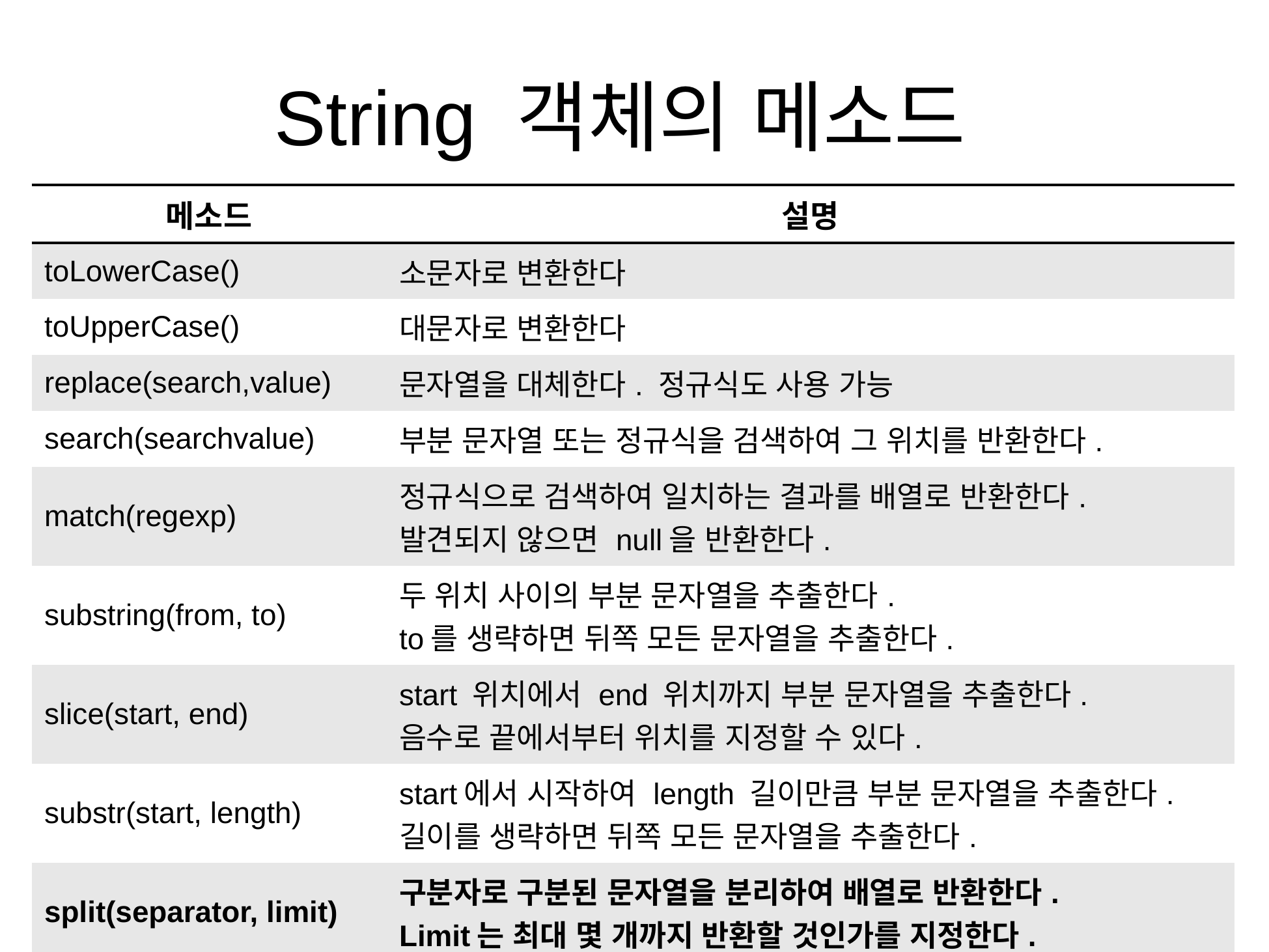

# String 객체의 메소드
| 메소드 | 설명 |
| --- | --- |
| toLowerCase() | 소문자로 변환한다 |
| toUpperCase() | 대문자로 변환한다 |
| replace(search,value) | 문자열을 대체한다. 정규식도 사용 가능 |
| search(searchvalue) | 부분 문자열 또는 정규식을 검색하여 그 위치를 반환한다. |
| match(regexp) | 정규식으로 검색하여 일치하는 결과를 배열로 반환한다. 발견되지 않으면 null을 반환한다. |
| substring(from, to) | 두 위치 사이의 부분 문자열을 추출한다. to를 생략하면 뒤쪽 모든 문자열을 추출한다. |
| slice(start, end) | start 위치에서 end 위치까지 부분 문자열을 추출한다. 음수로 끝에서부터 위치를 지정할 수 있다. |
| substr(start, length) | start에서 시작하여 length 길이만큼 부분 문자열을 추출한다. 길이를 생략하면 뒤쪽 모든 문자열을 추출한다. |
| split(separator, limit) | 구분자로 구분된 문자열을 분리하여 배열로 반환한다. Limit는 최대 몇 개까지 반환할 것인가를 지정한다. |
18